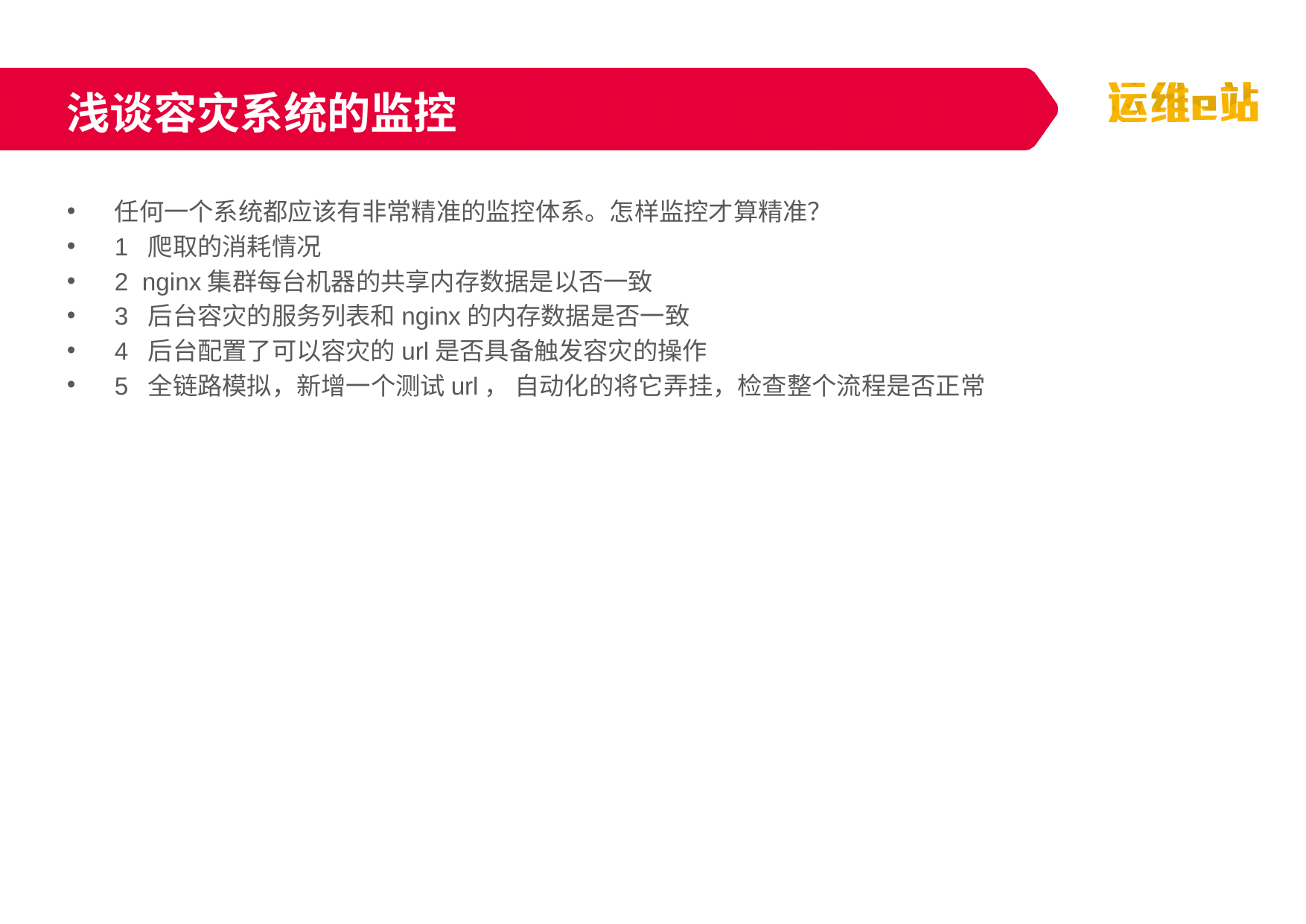

浅谈容灾系统的监控
任何一个系统都应该有非常精准的监控体系。怎样监控才算精准？
1  爬取的消耗情况
2  nginx集群每台机器的共享内存数据是以否一致
3  后台容灾的服务列表和nginx的内存数据是否一致
4  后台配置了可以容灾的url是否具备触发容灾的操作
5  全链路模拟，新增一个测试url， 自动化的将它弄挂，检查整个流程是否正常